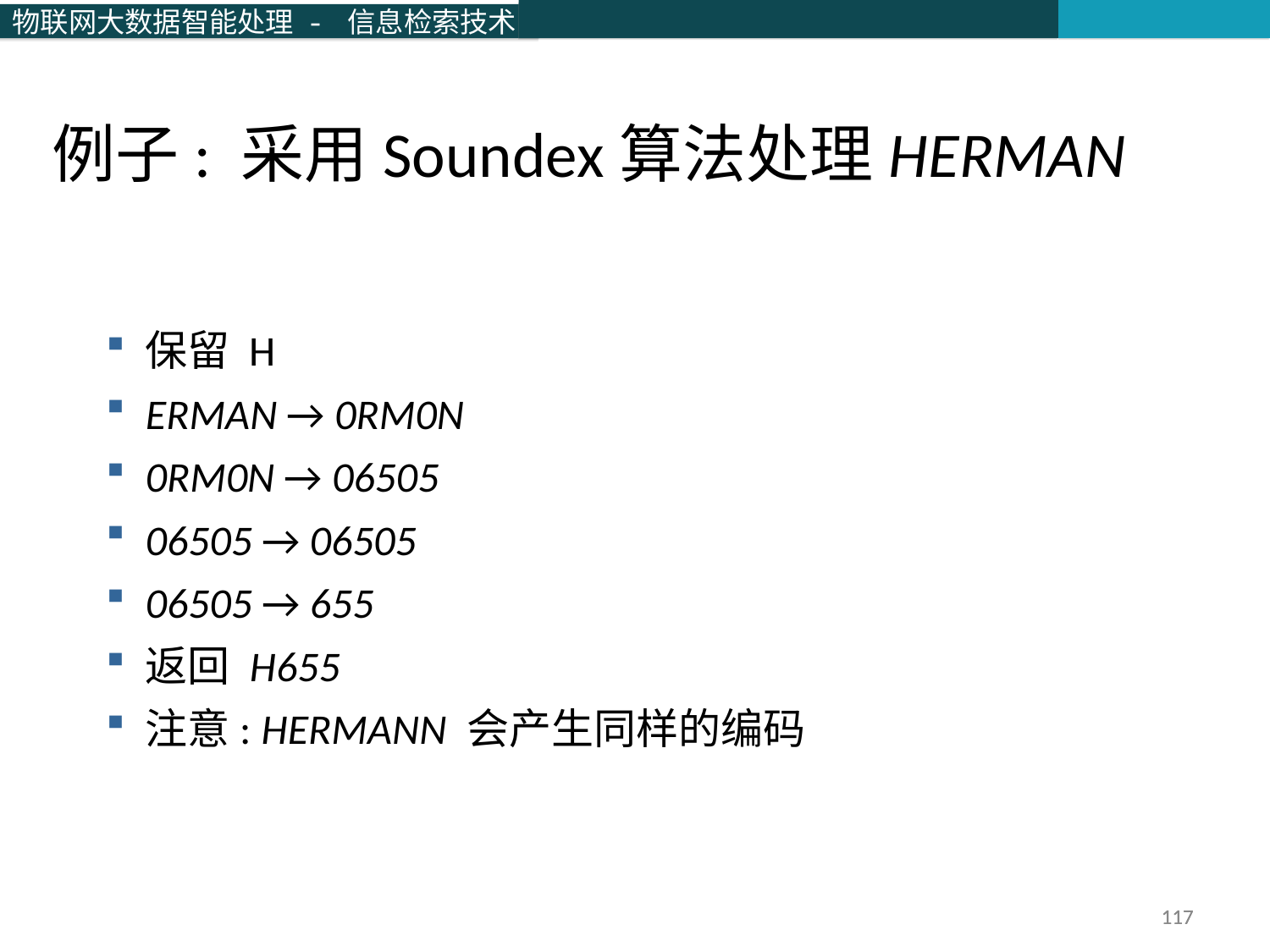

例子: 采用Soundex算法处理HERMAN
保留 H
ERMAN → 0RM0N
0RM0N → 06505
06505 → 06505
06505 → 655
返回 H655
注意: HERMANN 会产生同样的编码
117
117